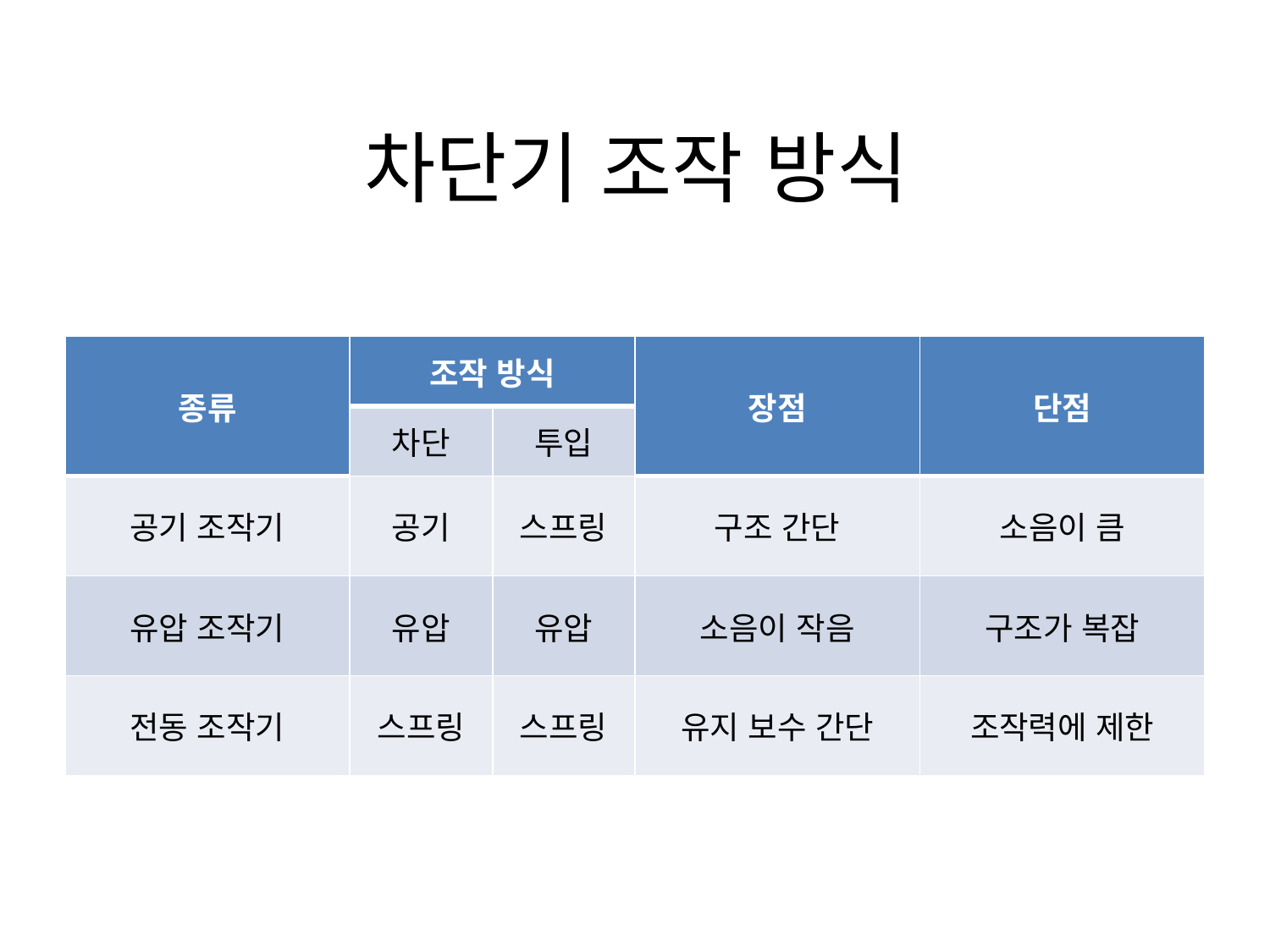

# 차단기 조작 방식
| 종류 | 조작 방식 |  | 장점 | 단점 |
| --- | --- | --- | --- | --- |
|  | 차단 | 투입 |  |  |
| 공기 조작기 | 공기 | 스프링 | 구조 간단 | 소음이 큼 |
| 유압 조작기 | 유압 | 유압 | 소음이 작음 | 구조가 복잡 |
| 전동 조작기 | 스프링 | 스프링 | 유지 보수 간단 | 조작력에 제한 |